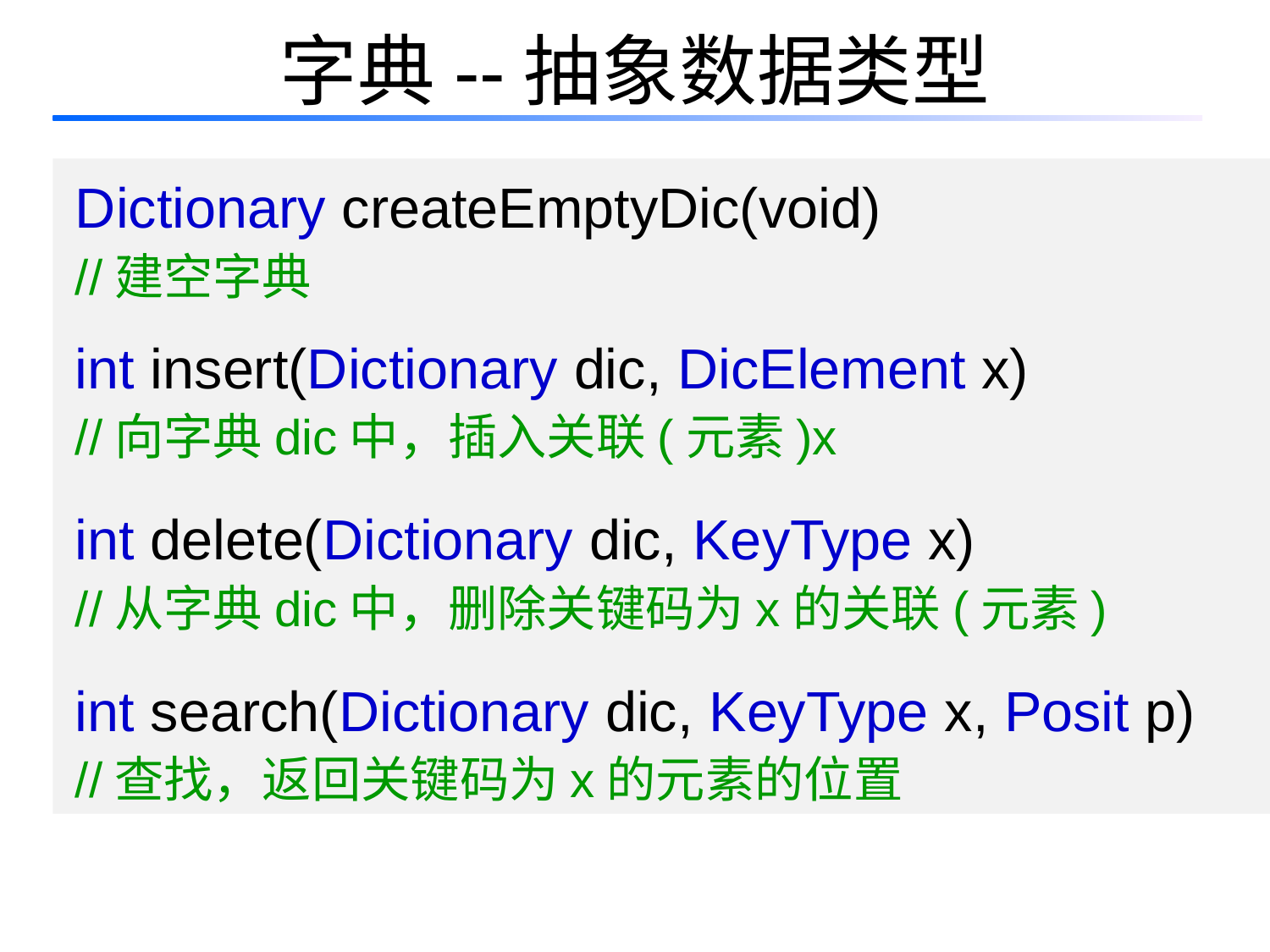

# 字典--抽象数据类型

Dictionary createEmptyDic(void)
//建空字典
int insert(Dictionary dic, DicElement x)
//向字典dic中，插入关联(元素)x
int delete(Dictionary dic, KeyType x)
//从字典dic中，删除关键码为x的关联(元素)
int search(Dictionary dic, KeyType x, Posit p)
//查找，返回关键码为x的元素的位置